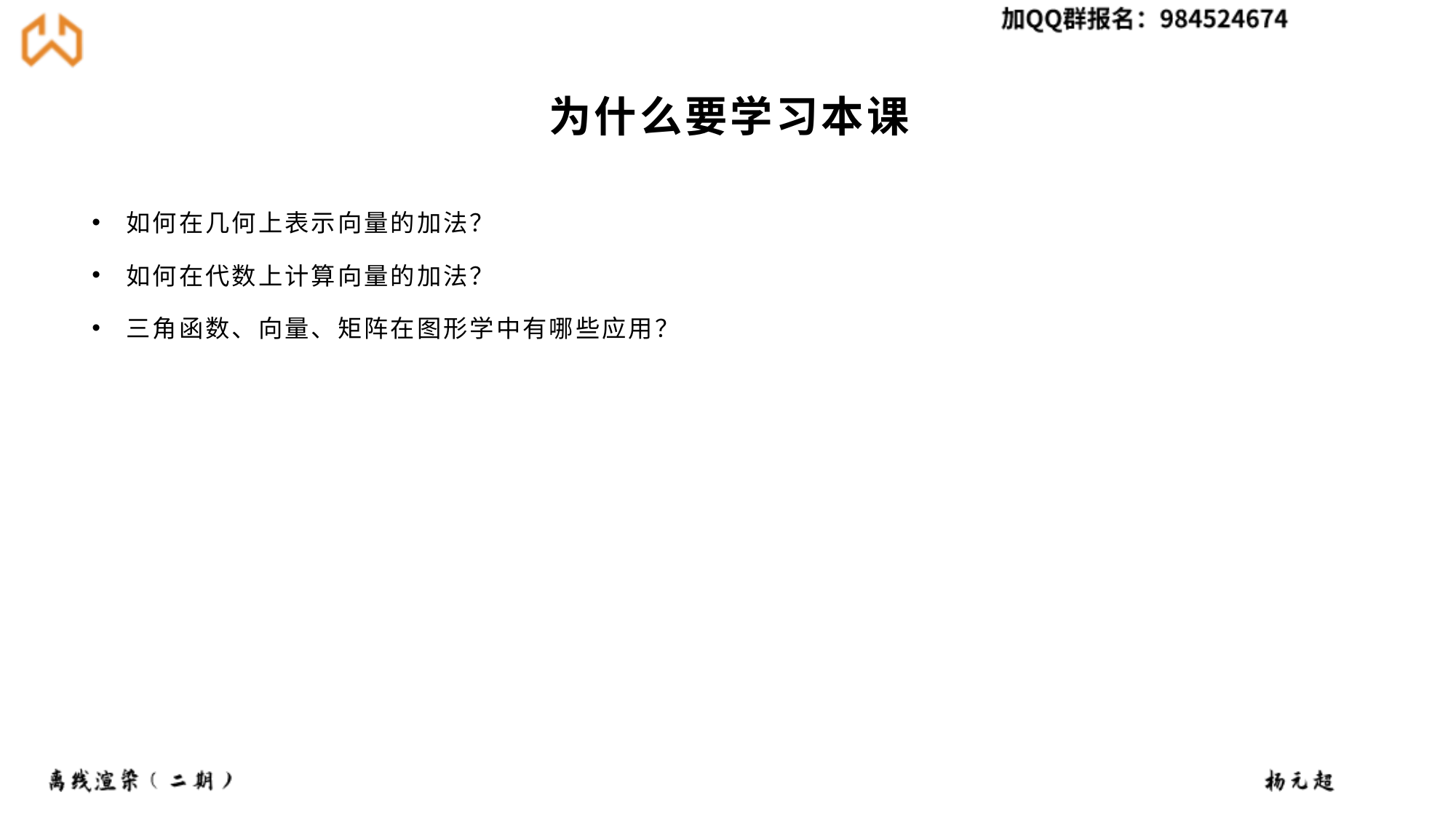

# 为什么要学习本课
如何在几何上表示向量的加法？
如何在代数上计算向量的加法？
三角函数、向量、矩阵在图形学中有哪些应用？